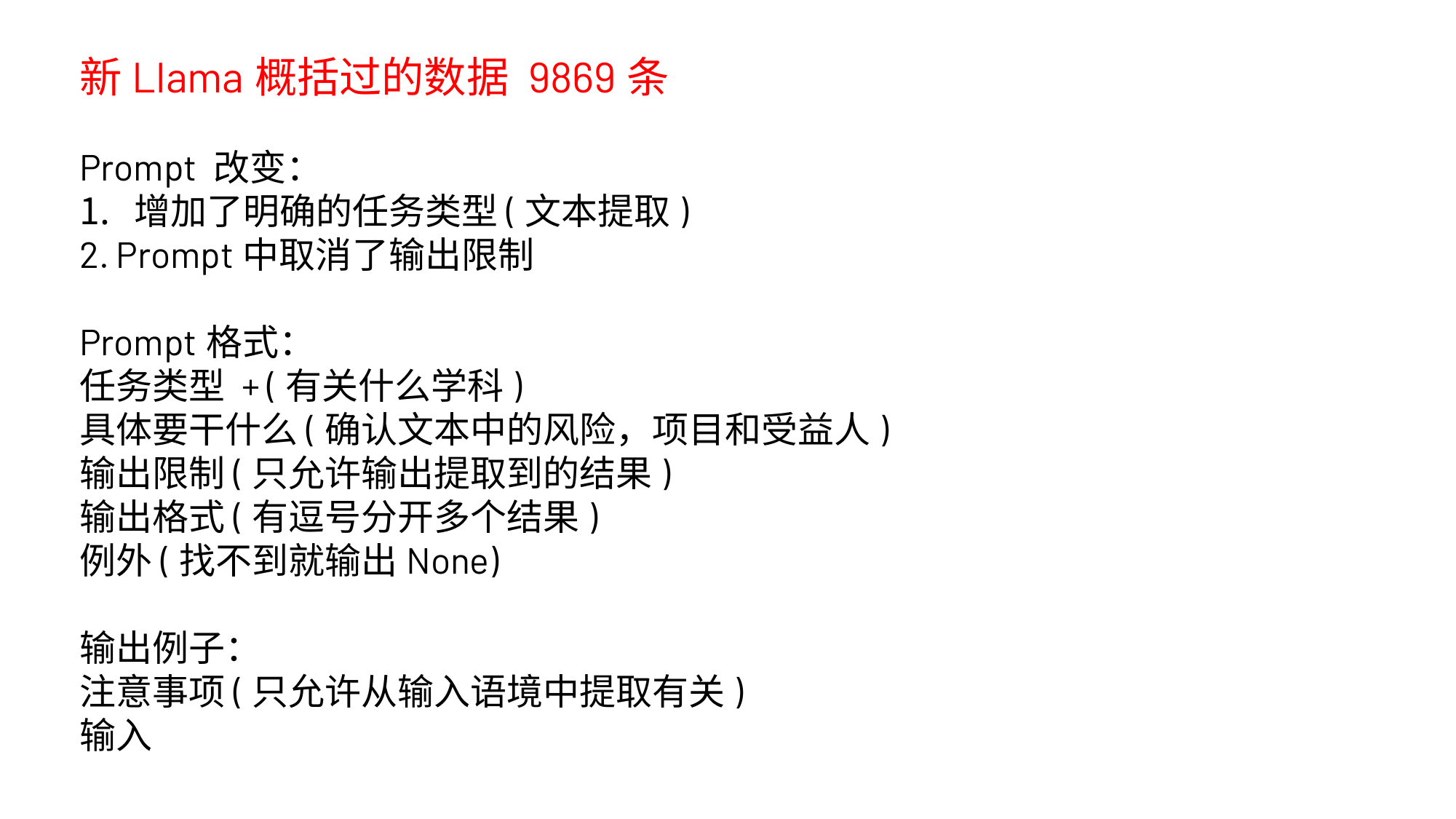

新Llama概括过的数据 9869条

Prompt 改变：
增加了明确的任务类型(文本提取)
2. Prompt中取消了输出限制

Prompt格式：
任务类型 + (有关什么学科)
具体要干什么(确认文本中的风险，项目和受益人)
输出限制(只允许输出提取到的结果)
输出格式(有逗号分开多个结果)
例外(找不到就输出None)

输出例子：
注意事项(只允许从输入语境中提取有关)
输入